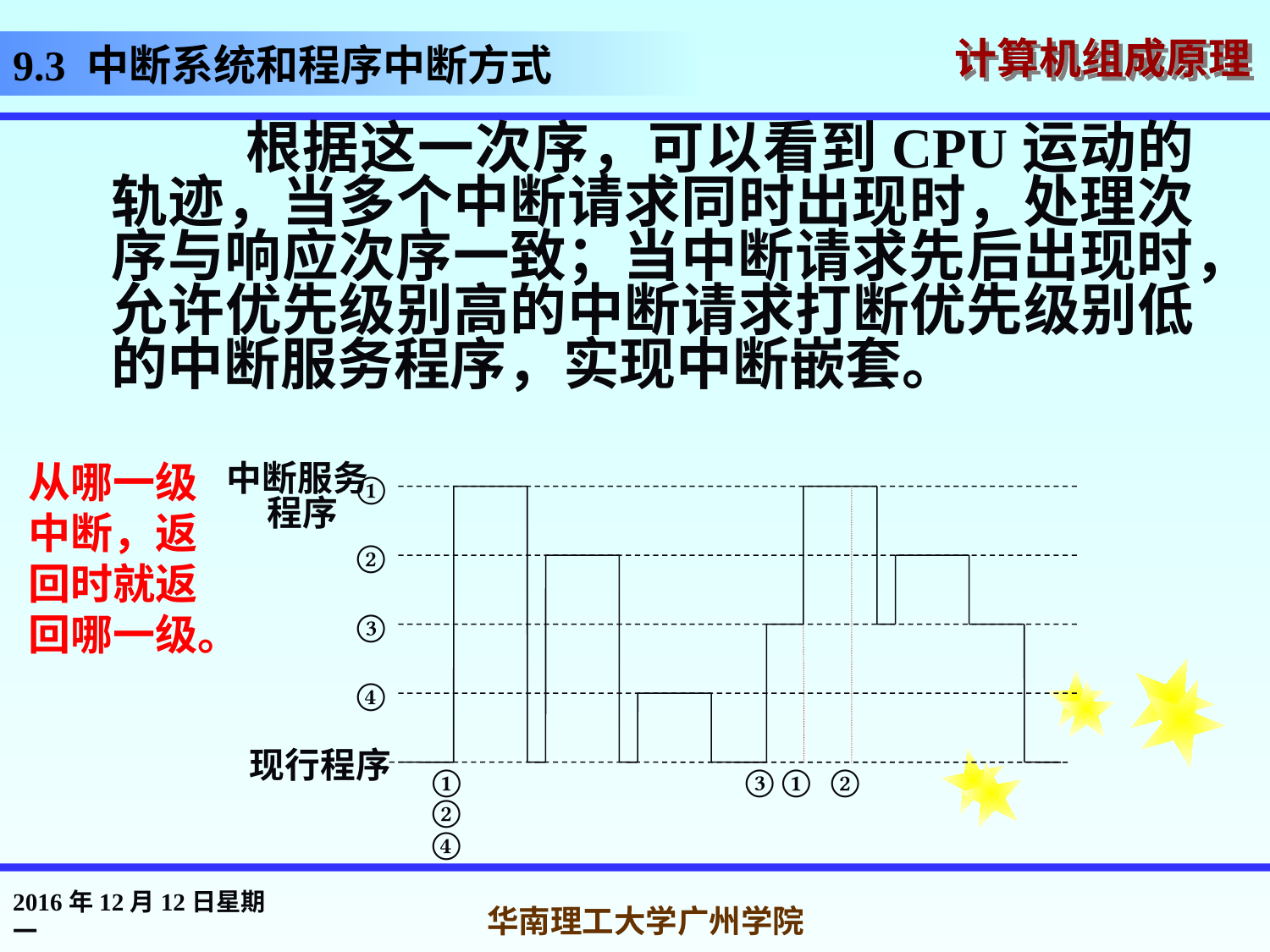

# 9.3 中断系统和程序中断方式
            根据这一次序，可以看到CPU运动的轨迹，当多个中断请求同时出现时，处理次序与响应次序一致；当中断请求先后出现时，允许优先级别高的中断请求打断优先级别低的中断服务程序，实现中断嵌套。
从哪一级中断，返回时就返回哪一级。
中断服务
    程序
①

②

③

④

现行程序
①
③
①
②

②
④
2016年12月12日星期一
华南理工大学广州学院